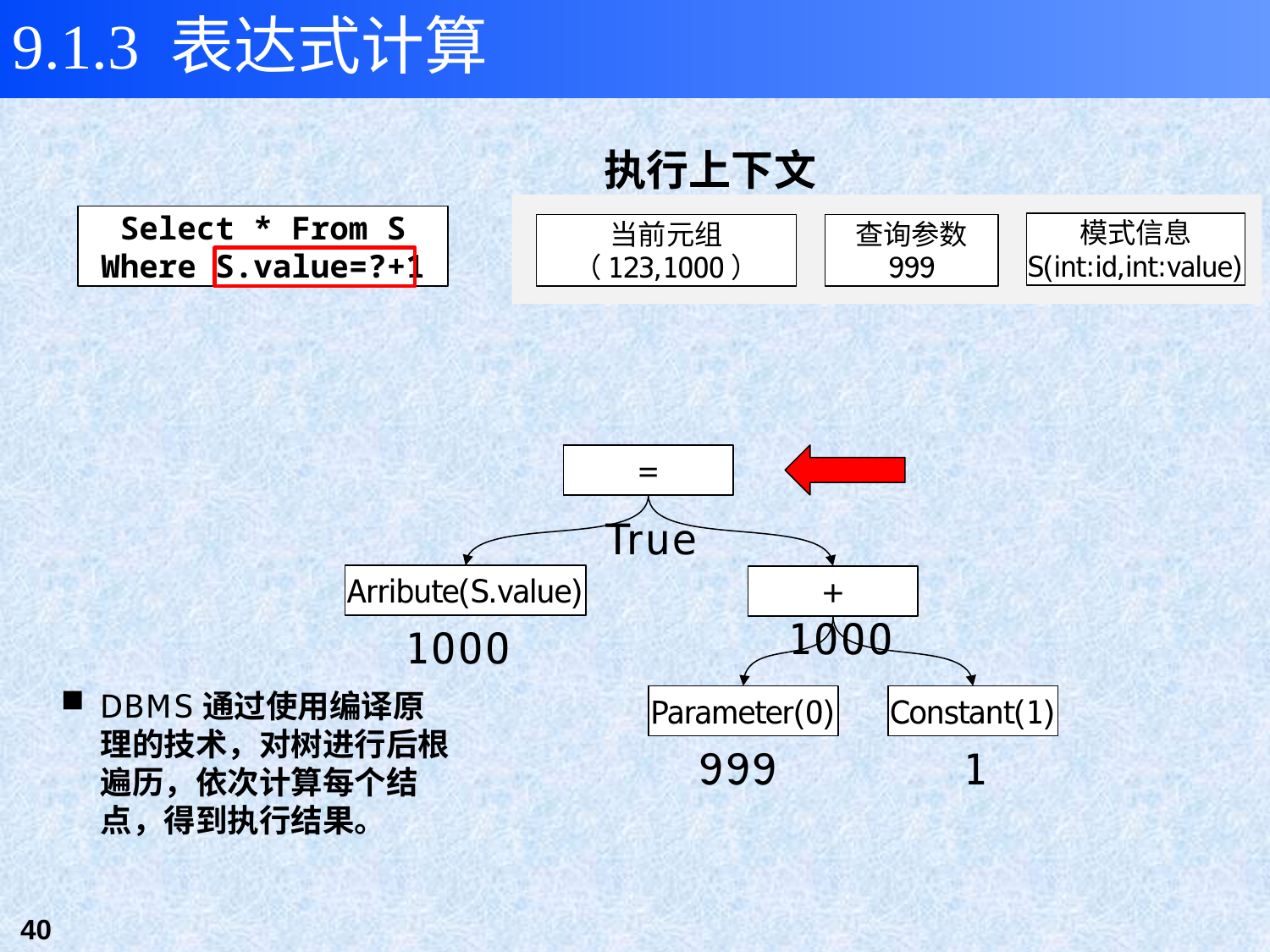

9.1.3 表达式计算

执行上下文

Select * From S
Where S.value=?+1
模式信息
S(int:id,int:value)
当前元组
（123,1000）
查询参数
999

=

True
Arribute(S.value)
+
1000
1000
DBMS通过使用编译原理的技术，对树进行后根遍历，依次计算每个结点，得到执行结果。
Parameter(0)
Constant(1)
999
1